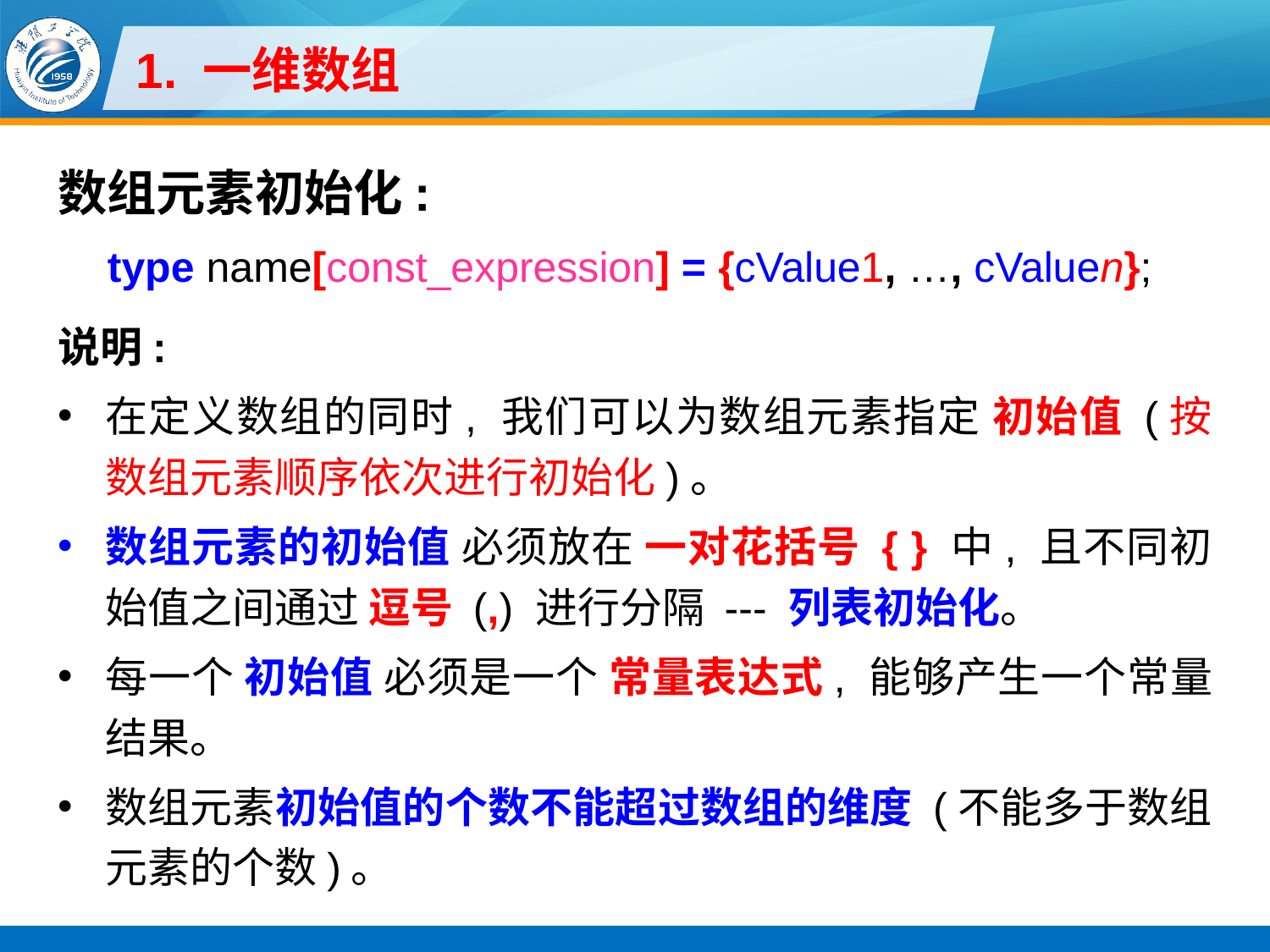

# 1. 一维数组
数组元素初始化:
type name[const_expression] = {cValue1, …, cValuen};
说明:
在定义数组的同时, 我们可以为数组元素指定 初始值 (按数组元素顺序依次进行初始化)。
数组元素的初始值 必须放在 一对花括号 { } 中, 且不同初始值之间通过 逗号 (,) 进行分隔 --- 列表初始化。
每一个 初始值 必须是一个 常量表达式, 能够产生一个常量结果。
数组元素初始值的个数不能超过数组的维度 (不能多于数组元素的个数)。